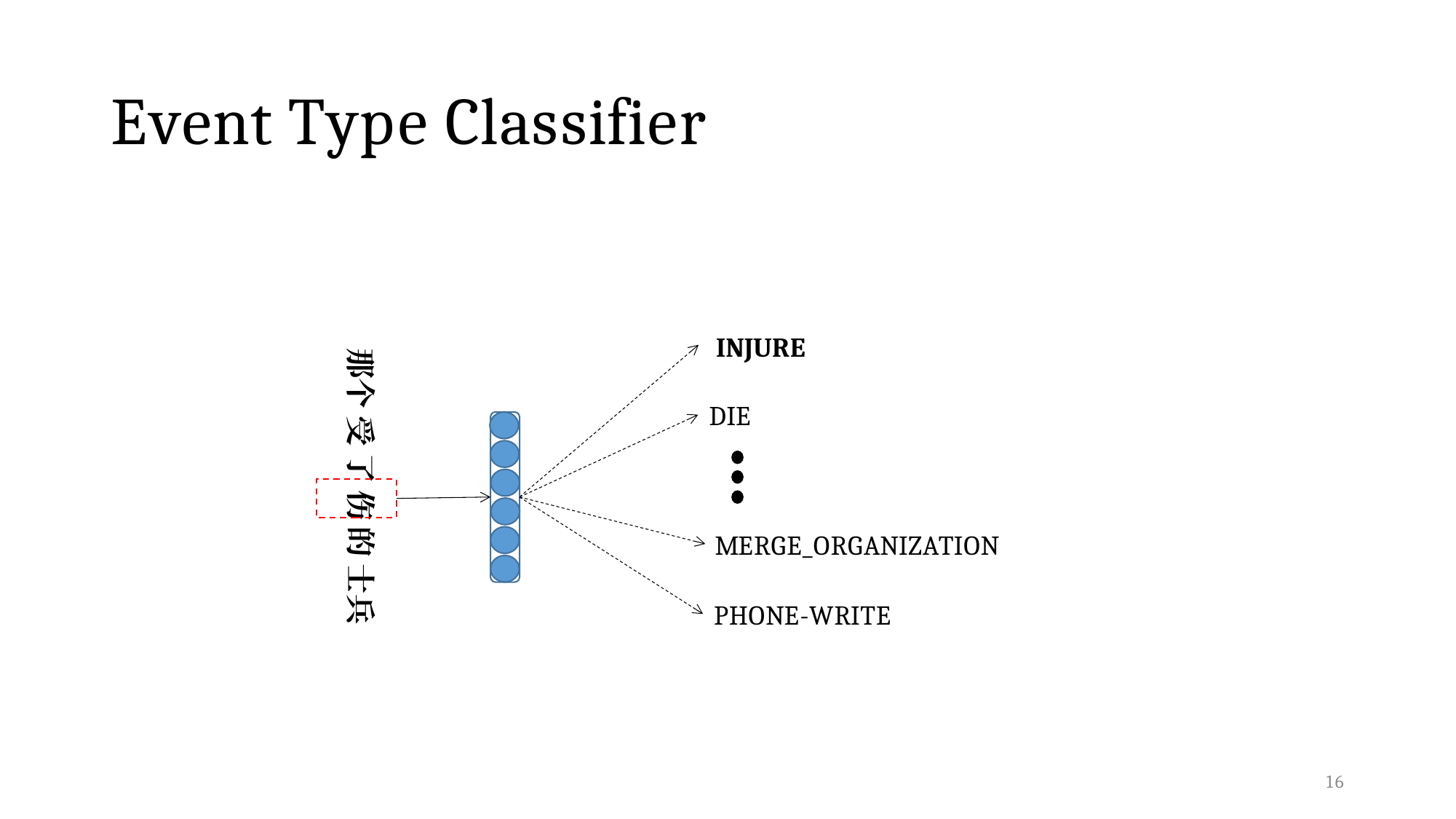

# Event Type Classifier
 INJURE
那个 受 了 伤 的 士兵
DIE

MERGE_ORGANIZATION
PHONE-WRITE
16